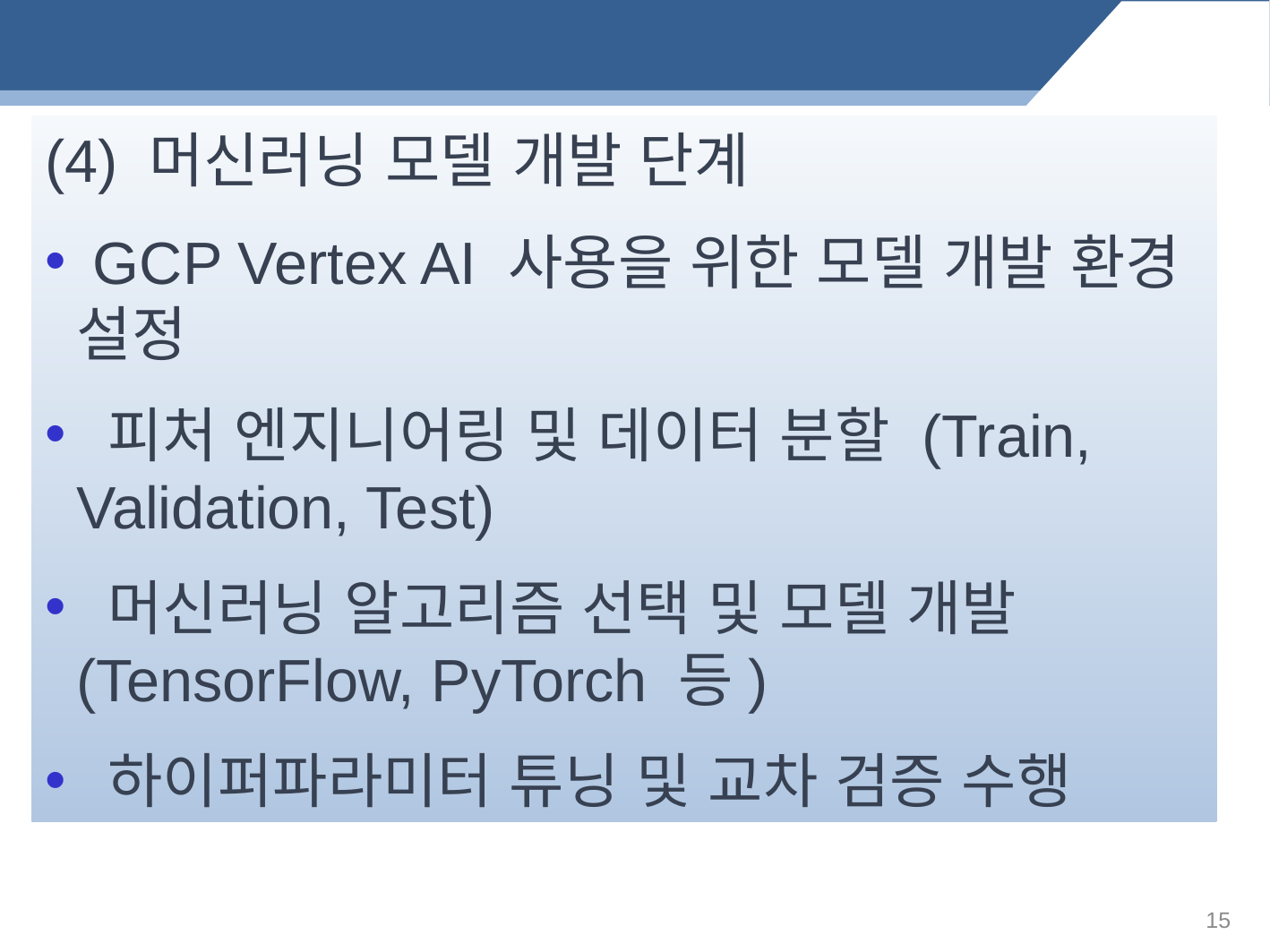

(4) 머신러닝 모델 개발 단계
 GCP Vertex AI 사용을 위한 모델 개발 환경 설정
 피처 엔지니어링 및 데이터 분할 (Train, Validation, Test)
 머신러닝 알고리즘 선택 및 모델 개발 (TensorFlow, PyTorch 등)
 하이퍼파라미터 튜닝 및 교차 검증 수행